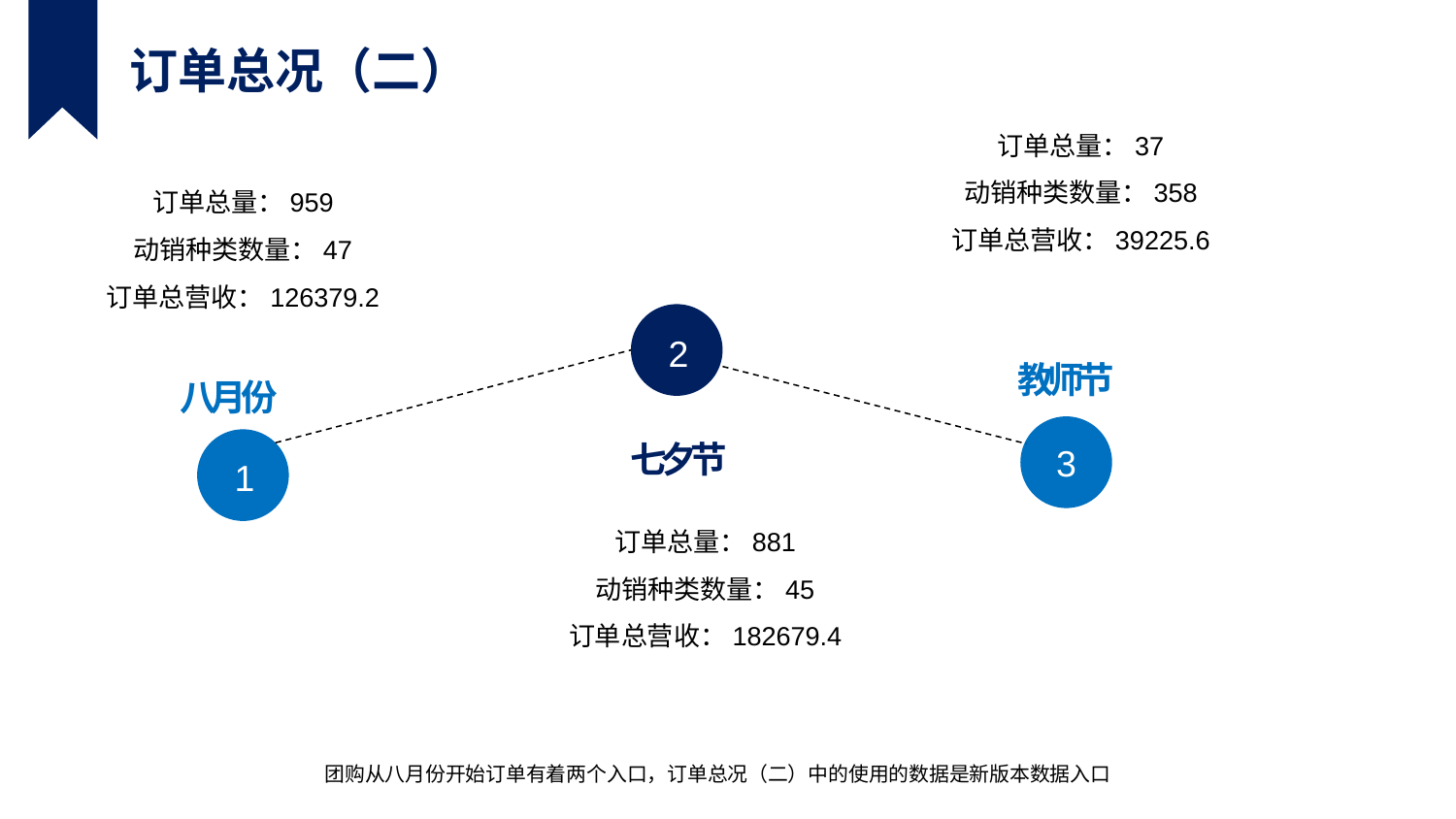

订单总况（二）
订单总量：37
动销种类数量：358
订单总营收：39225.6

订单总量：959
动销种类数量：47
订单总营收：126379.2

2
教师节
八月份
3
七夕节

1
订单总量：881
动销种类数量：45
订单总营收：182679.4

团购从八月份开始订单有着两个入口，订单总况（二）中的使用的数据是新版本数据入口